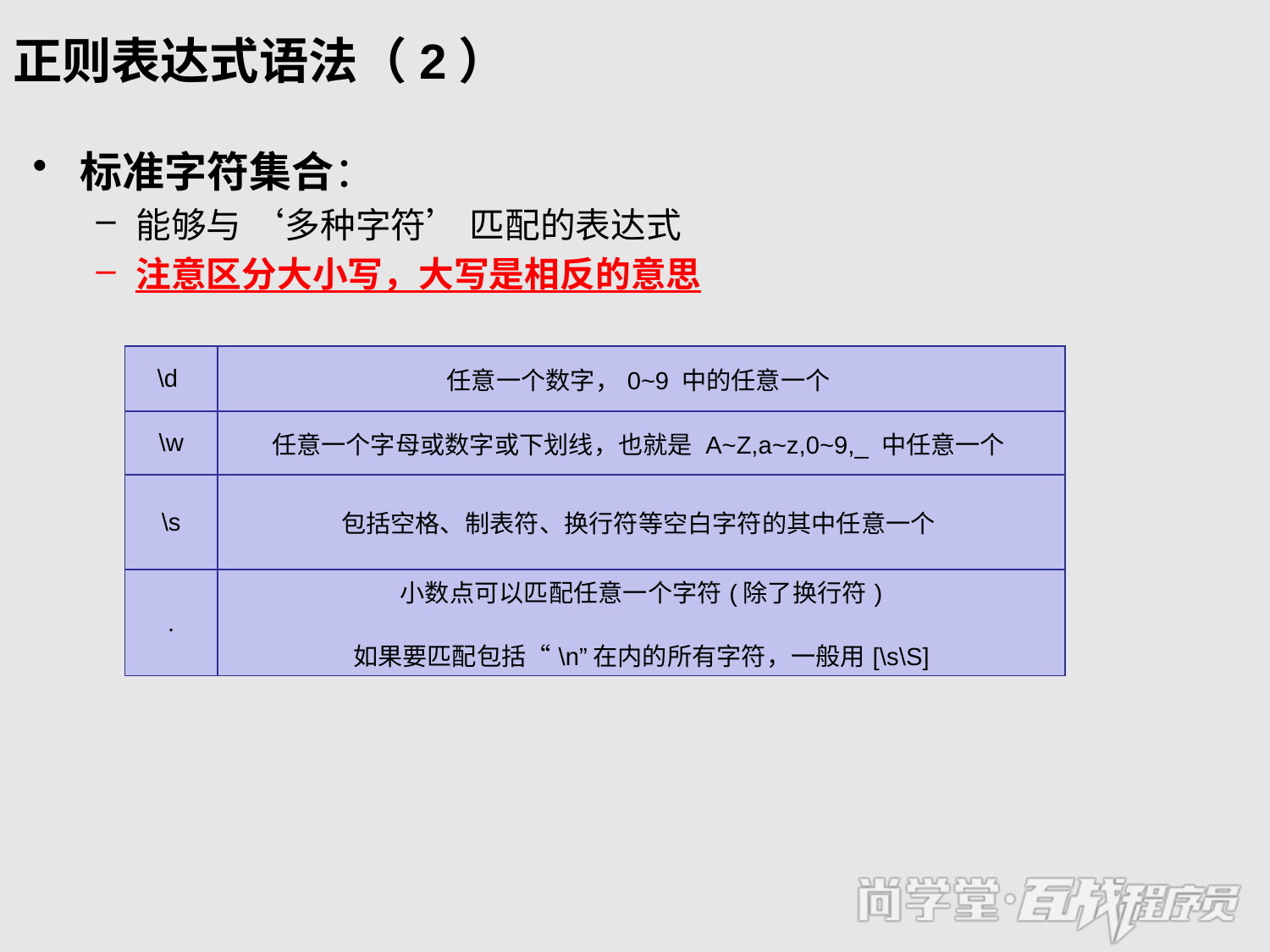

# 正则表达式语法（2）
标准字符集合：
能够与 ‘多种字符’ 匹配的表达式
注意区分大小写，大写是相反的意思

| \d | 任意一个数字，0~9 中的任意一个 |
| --- | --- |
| \w | 任意一个字母或数字或下划线，也就是 A~Z,a~z,0~9,\_ 中任意一个 |
| \s | 包括空格、制表符、换行符等空白字符的其中任意一个 |
| . | 小数点可以匹配任意一个字符(除了换行符) 如果要匹配包括“\n”在内的所有字符，一般用[\s\S] |